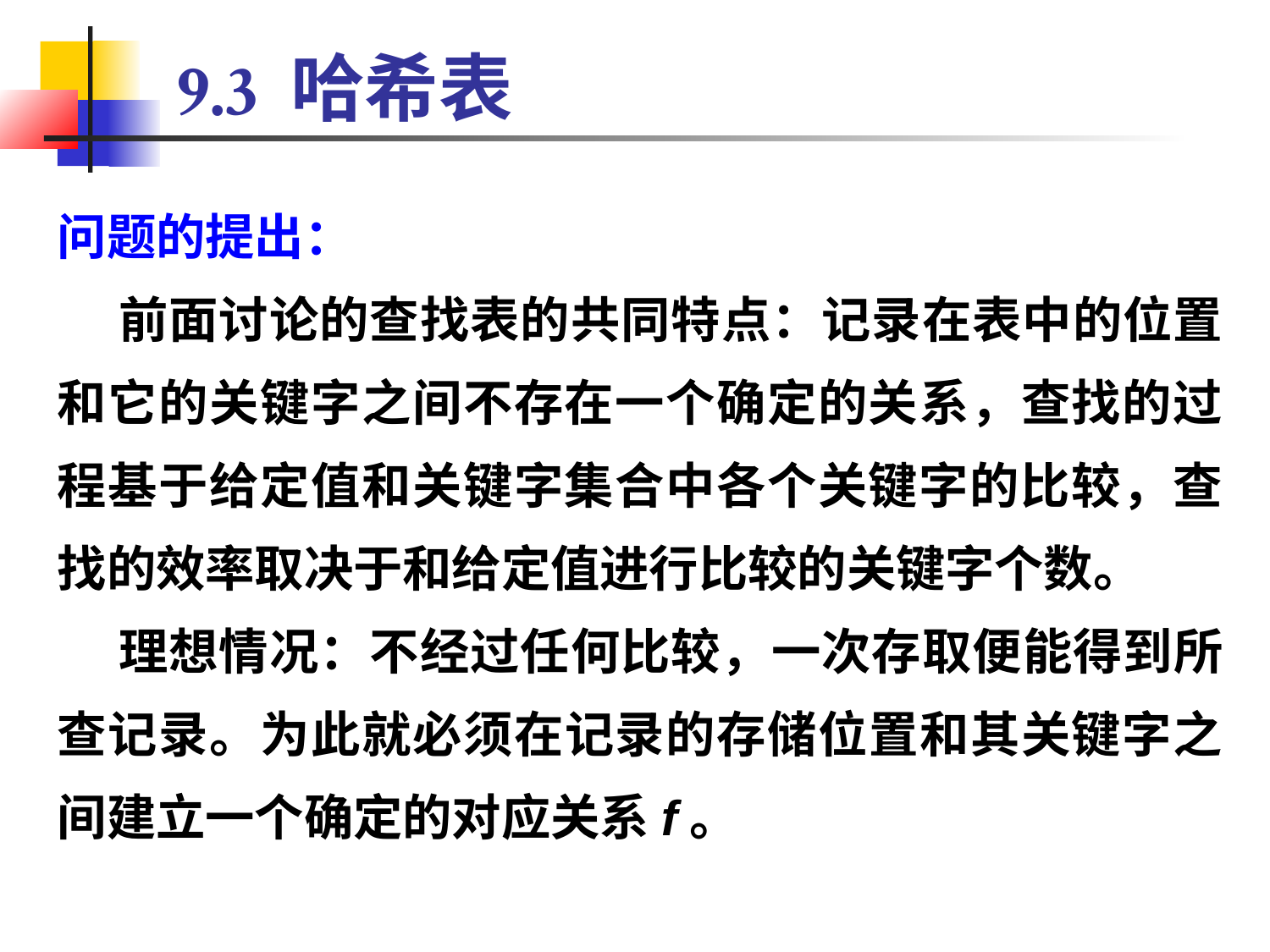

9.3 哈希表
问题的提出：
    前面讨论的查找表的共同特点：记录在表中的位置和它的关键字之间不存在一个确定的关系，查找的过程基于给定值和关键字集合中各个关键字的比较，查找的效率取决于和给定值进行比较的关键字个数。
    理想情况：不经过任何比较，一次存取便能得到所查记录。为此就必须在记录的存储位置和其关键字之间建立一个确定的对应关系f。